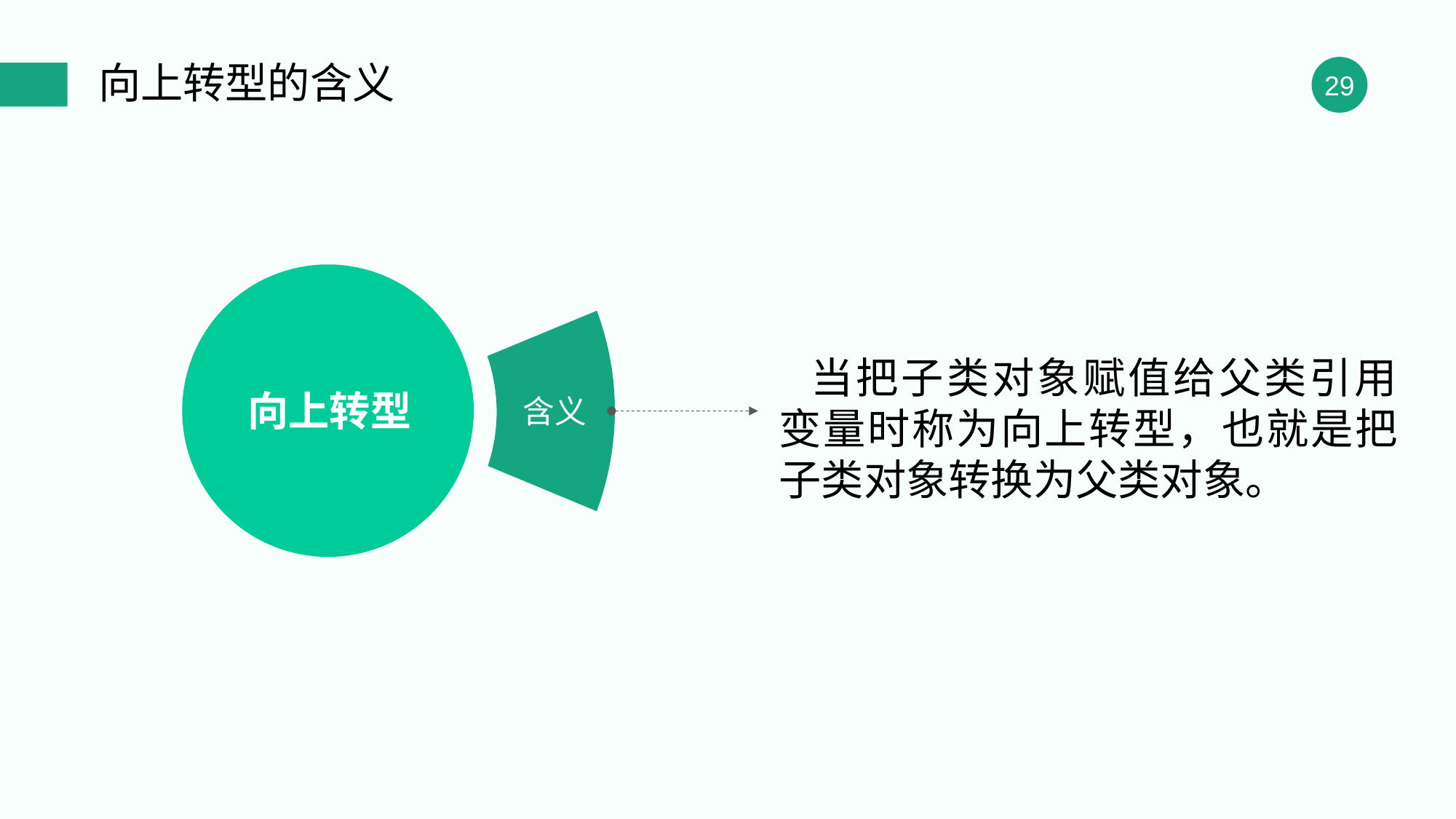

向上转型的含义

当把子类对象赋值给父类引用变量时称为向上转型，也就是把子类对象转换为父类对象。
向上转型
含义